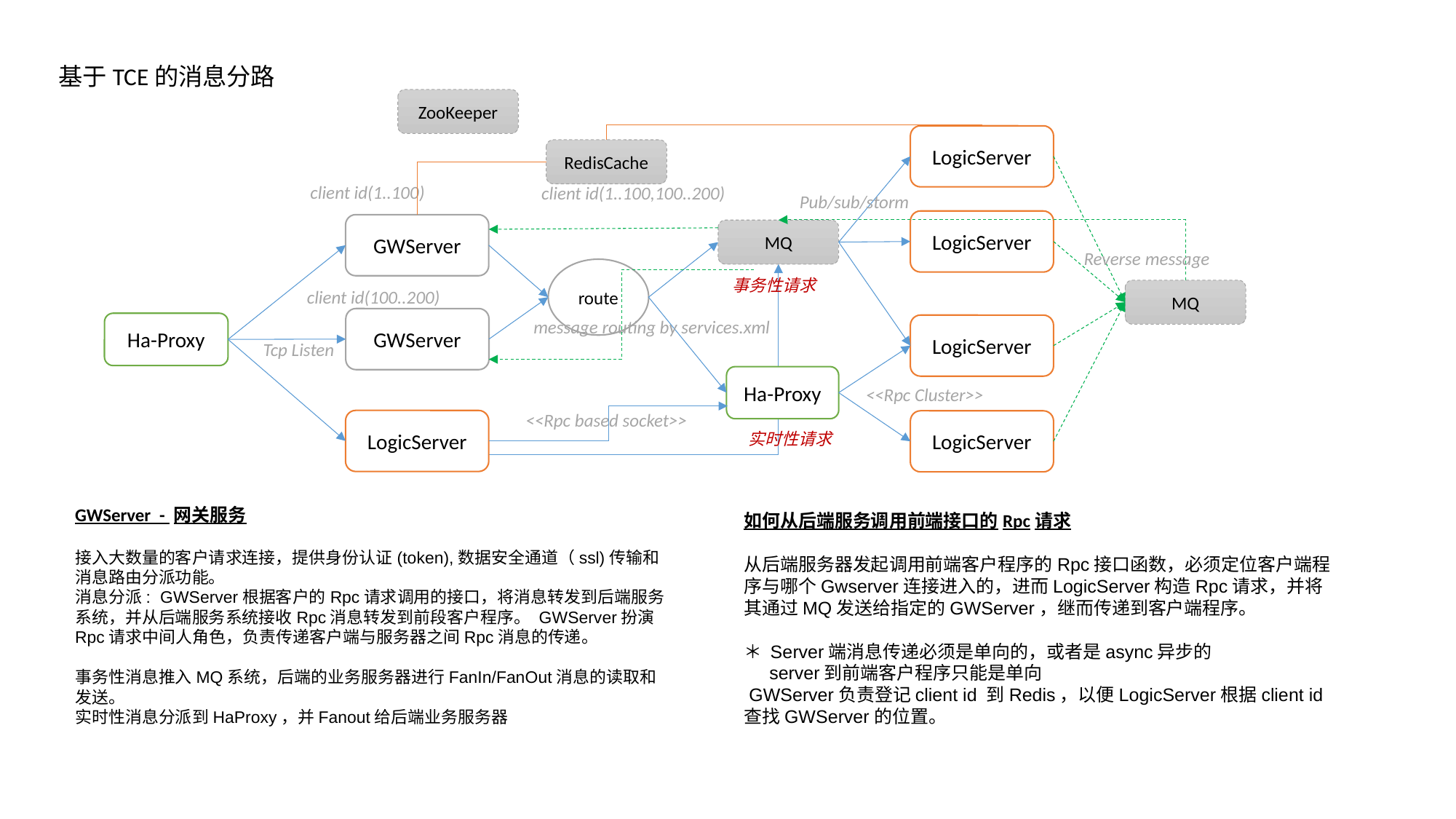

基于TCE的消息分路
ZooKeeper
LogicServer
RedisCache
client id(1..100)
client id(1..100,100..200)
Pub/sub/storm
LogicServer
GWServer
MQ
Reverse message
route
事务性请求
client id(100..200)
MQ
GWServer
message routing by services.xml
Ha-Proxy
LogicServer
Tcp Listen
Ha-Proxy
<<Rpc Cluster>>
<<Rpc based socket>>
LogicServer
LogicServer
实时性请求
GWServer  - 网关服务

接入大数量的客户请求连接，提供身份认证(token),数据安全通道（ssl)传输和消息路由分派功能。
消息分派:  GWServer根据客户的Rpc请求调用的接口，将消息转发到后端服务系统，并从后端服务系统接收Rpc消息转发到前段客户程序。 GWServer扮演Rpc请求中间人角色，负责传递客户端与服务器之间Rpc消息的传递。

事务性消息推入MQ系统，后端的业务服务器进行FanIn/FanOut消息的读取和发送。
实时性消息分派到HaProxy，并Fanout给后端业务服务器
如何从后端服务调用前端接口的Rpc请求

从后端服务器发起调用前端客户程序的Rpc接口函数，必须定位客户端程序与哪个Gwserver连接进入的，进而LogicServer构造Rpc请求，并将其通过MQ发送给指定的GWServer，继而传递到客户端程序。

＊ Server端消息传递必须是单向的，或者是async异步的
     server到前端客户程序只能是单向
 GWServer负责登记client id 到Redis，以便LogicServer根据client id查找GWServer的位置。